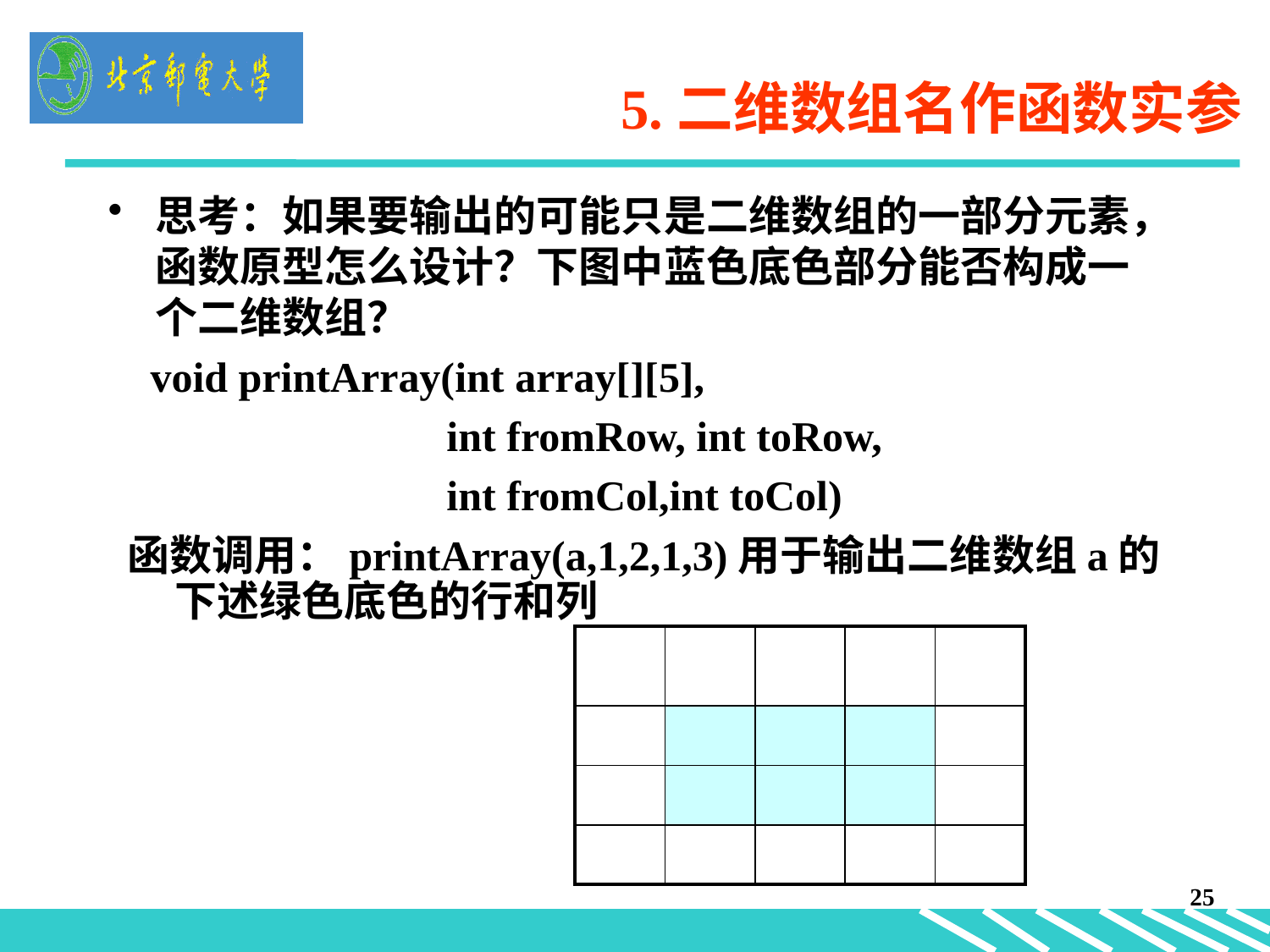

# 5.二维数组名作函数实参
思考：如果要输出的可能只是二维数组的一部分元素，函数原型怎么设计？下图中蓝色底色部分能否构成一个二维数组？
    void printArray(int array[][5],
                                int fromRow, int toRow,
                                int fromCol,int toCol)

函数调用：printArray(a,1,2,1,3)用于输出二维数组a的下述绿色底色的行和列
|  |  |  |  |  |
| --- | --- | --- | --- | --- |
|  |  |  |  |  |
|  |  |  |  |  |
|  |  |  |  |  |
25